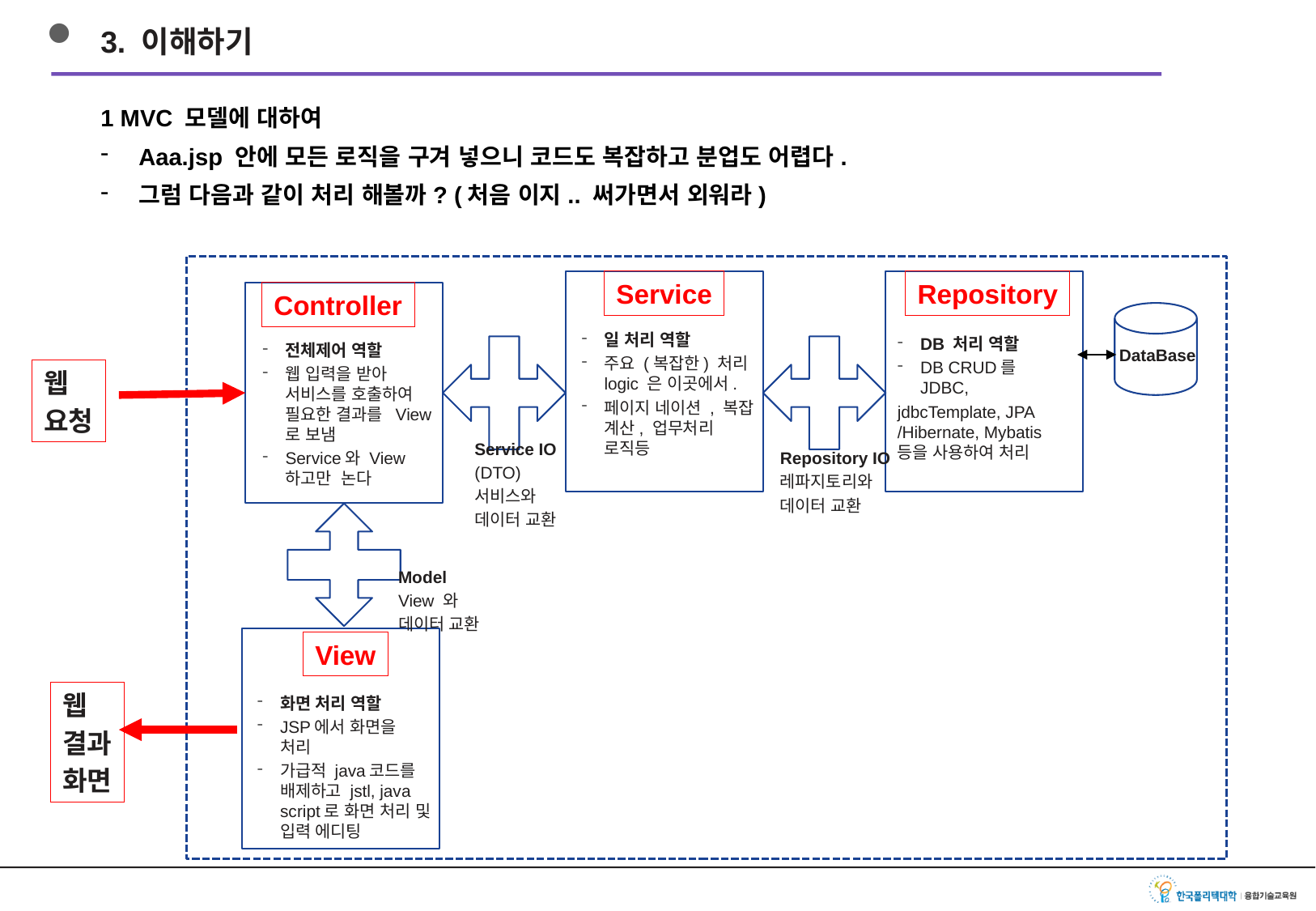

3. 이해하기
1 MVC 모델에 대하여
Aaa.jsp 안에 모든 로직을 구겨 넣으니 코드도 복잡하고 분업도 어렵다.
그럼 다음과 같이 처리 해볼까? (처음 이지.. 써가면서 외워라)

Service

Repository

Controller

일 처리 역할
주요 (복잡한) 처리 logic 은 이곳에서.
페이지 네이션 , 복잡 계산, 업무처리 로직등
DB 처리 역할
DB CRUD를 JDBC,
jdbcTemplate, JPA /Hibernate, Mybatis 등을 사용하여 처리

전체제어 역할
웹 입력을 받아 서비스를 호출하여 필요한 결과를  View로 보냄
Service와 View하고만  논다

DataBase
웹
요청
Service IO
(DTO)
서비스와
데이터 교환
Repository IO
레파지토리와
데이터 교환

Model
View 와
데이터 교환

View
웹
결과
화면
화면 처리 역할
JSP에서 화면을 처리
가급적 java코드를 배제하고 jstl, java script로 화면 처리 및 입력 에디팅